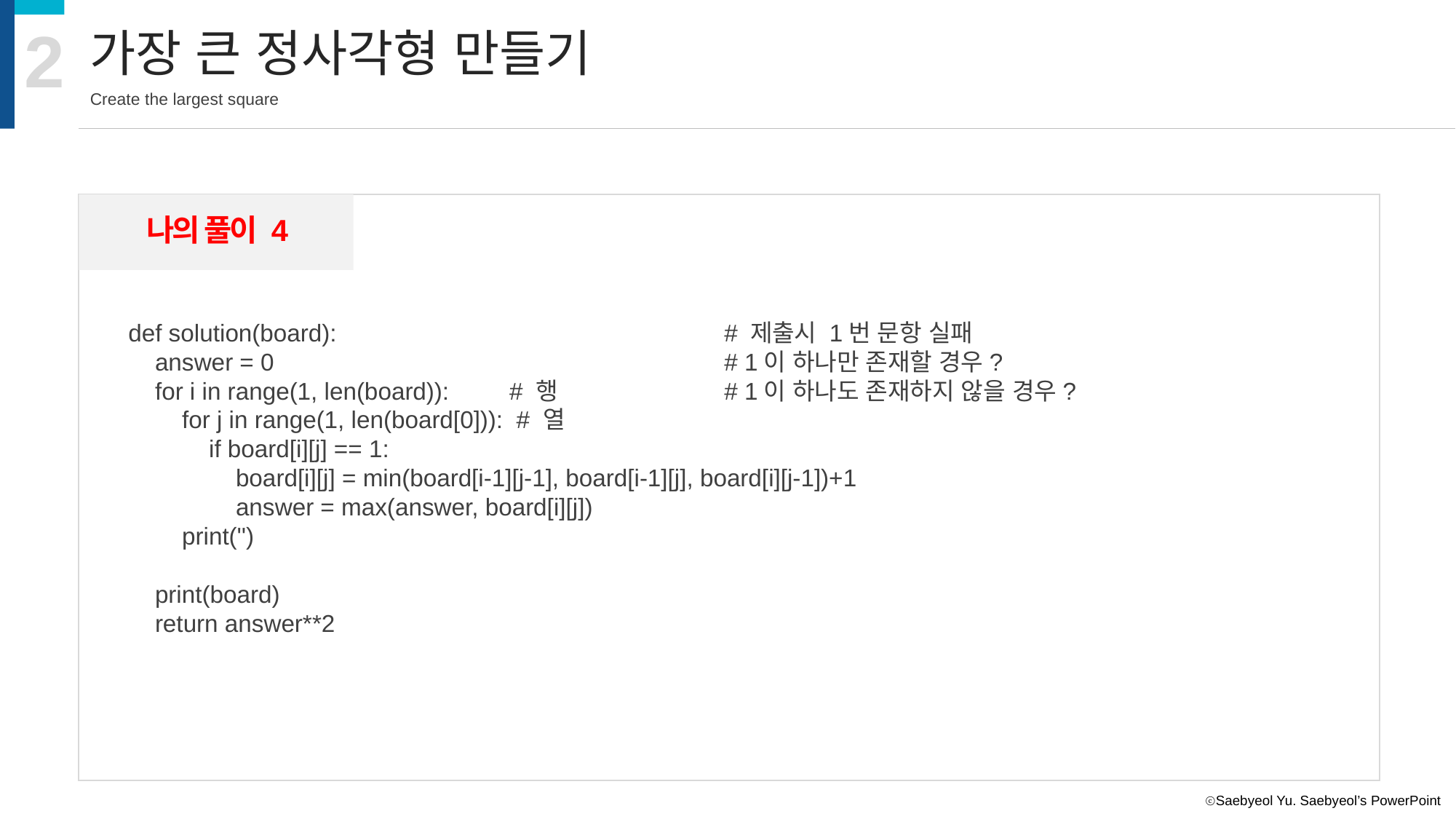

2
가장 큰 정사각형 만들기
Create the largest square

나의 풀이 4
def solution(board):
    answer = 0
    for i in range(1, len(board)):         # 행
        for j in range(1, len(board[0])):  # 열
            if board[i][j] == 1:
                board[i][j] = min(board[i-1][j-1], board[i-1][j], board[i][j-1])+1
                answer = max(answer, board[i][j])
        print('')

    print(board)
    return answer**2
# 제출시 1번 문항 실패
# 1이 하나만 존재할 경우?
# 1이 하나도 존재하지 않을 경우?